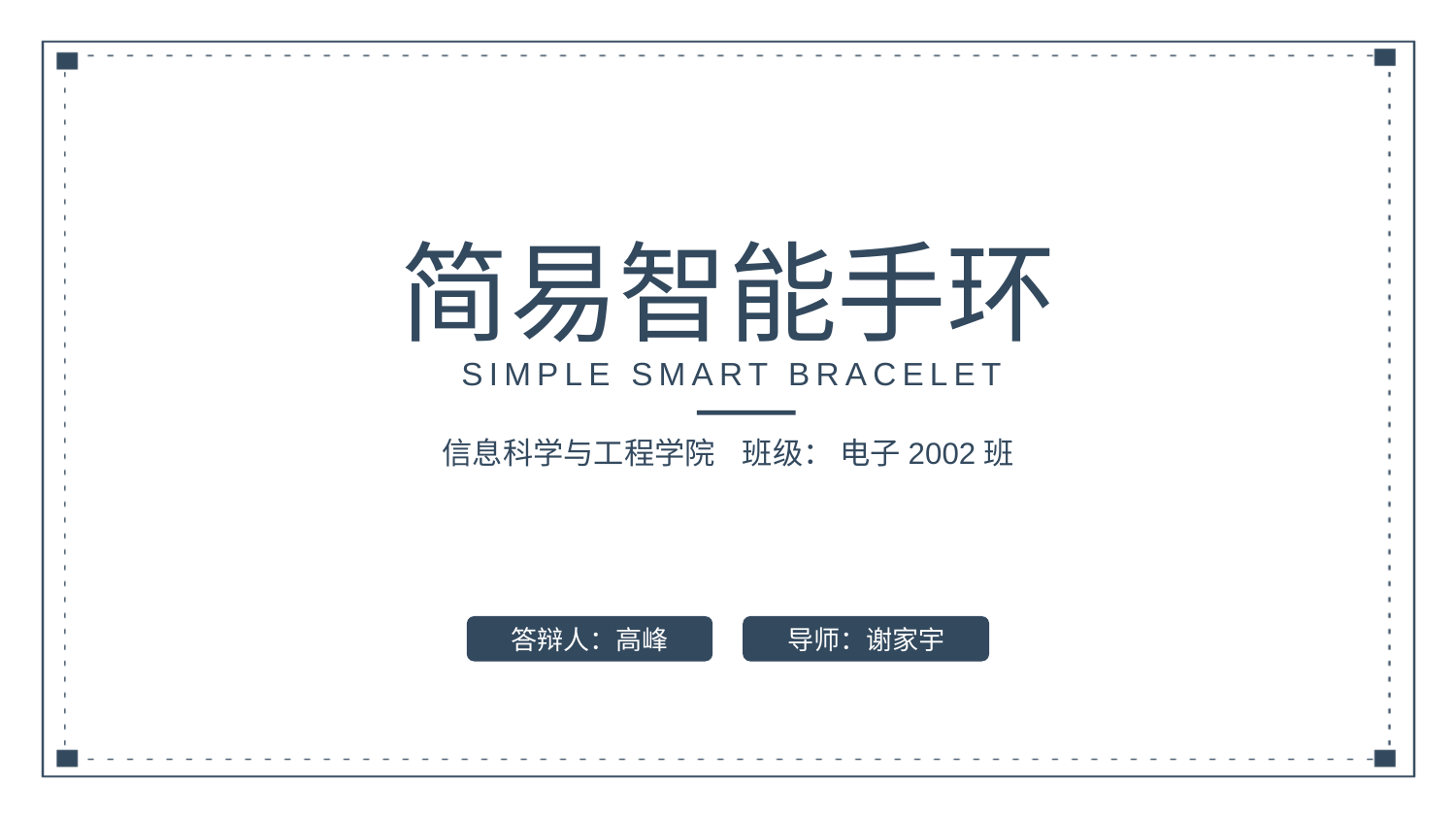

简易智能手环
SIMPLE SMART BRACELET

信息科学与工程学院    班级： 电子2002班
导师：谢家宇
答辩人：高峰